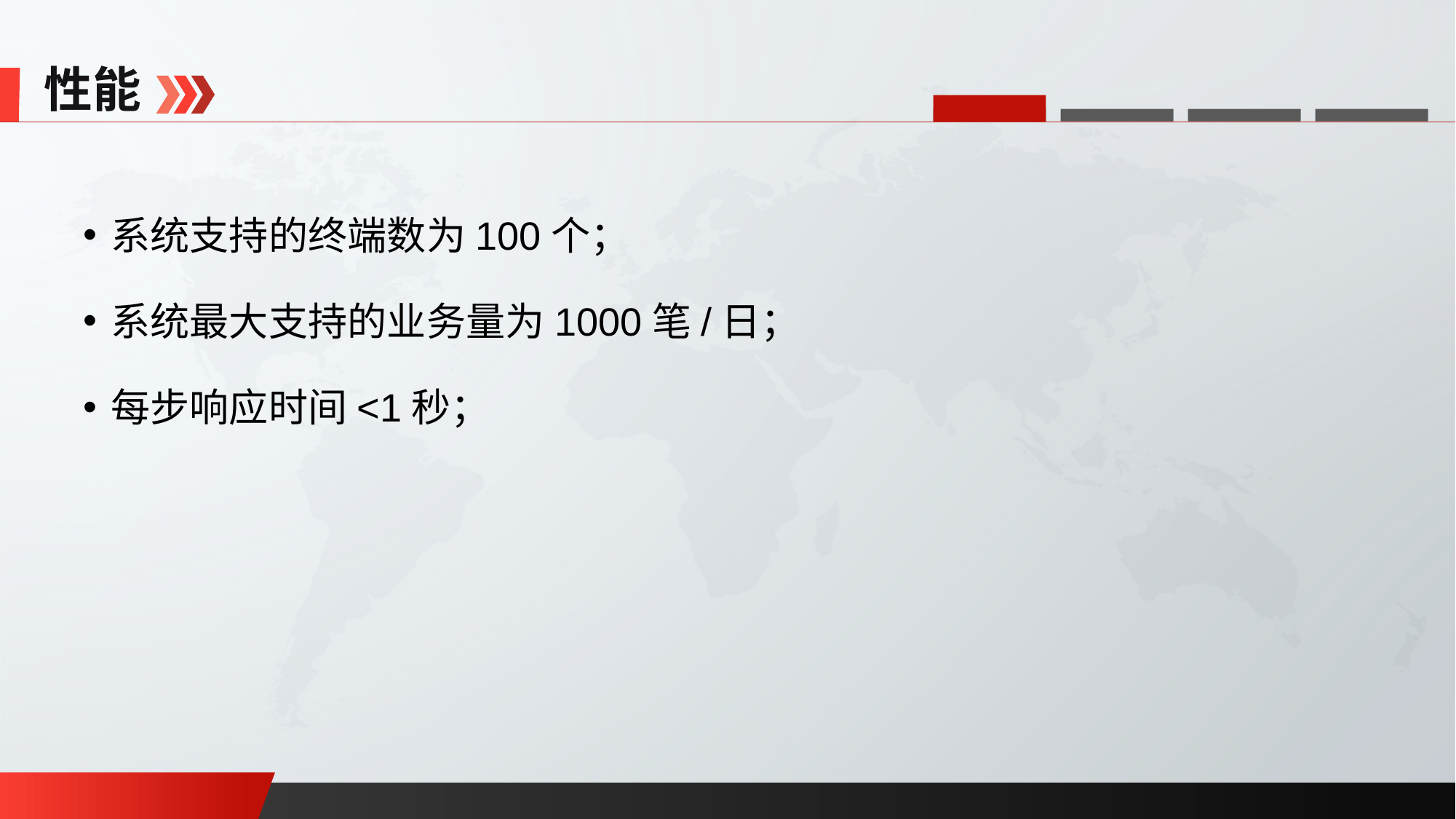

性能

系统支持的终端数为100个；
系统最大支持的业务量为1000笔/日；
每步响应时间<1秒；